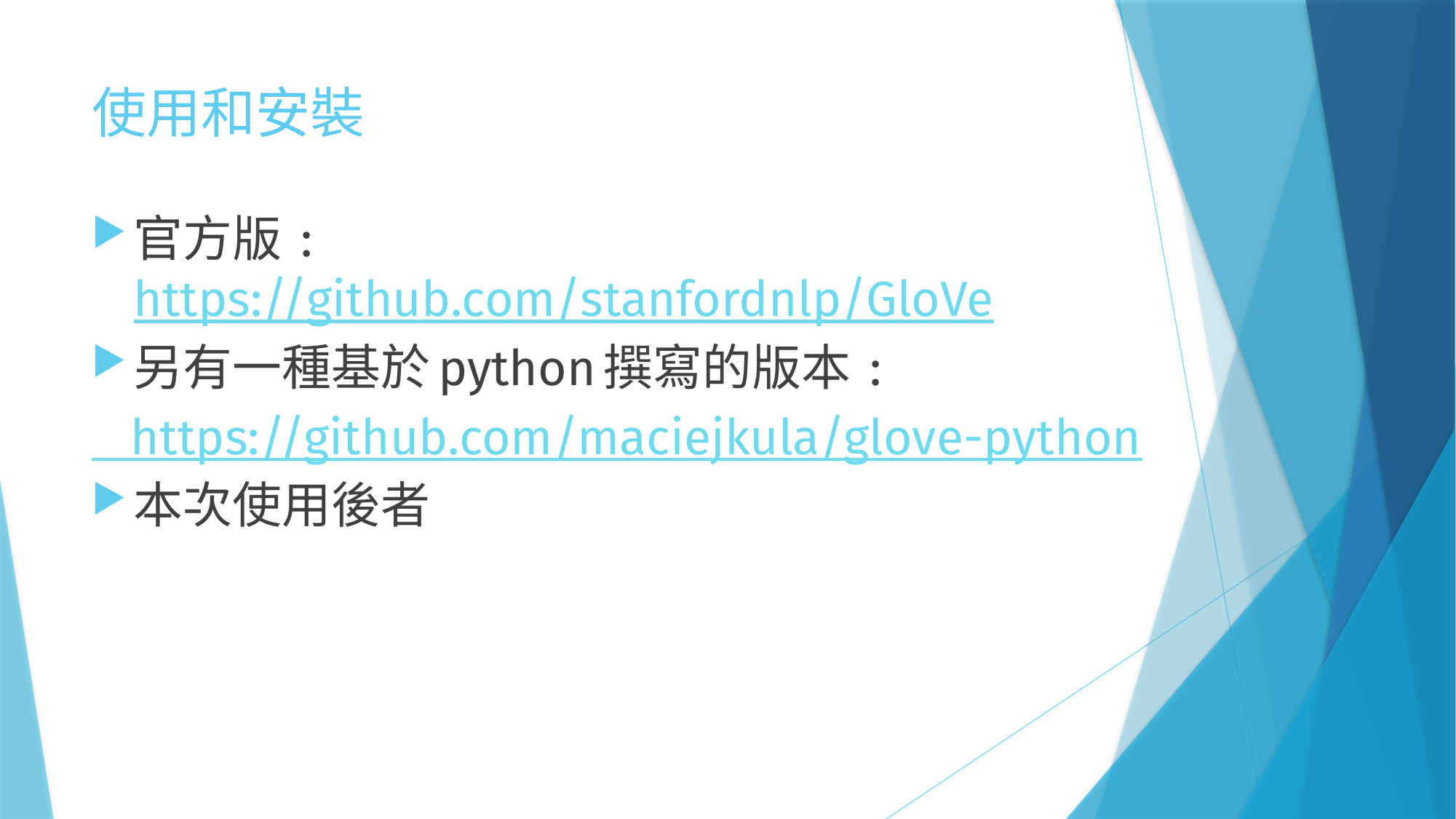

# 使用和安裝
官方版 : https://github.com/stanfordnlp/GloVe
另有一種基於python撰寫的版本 :
   https://github.com/maciejkula/glove-python
本次使用後者